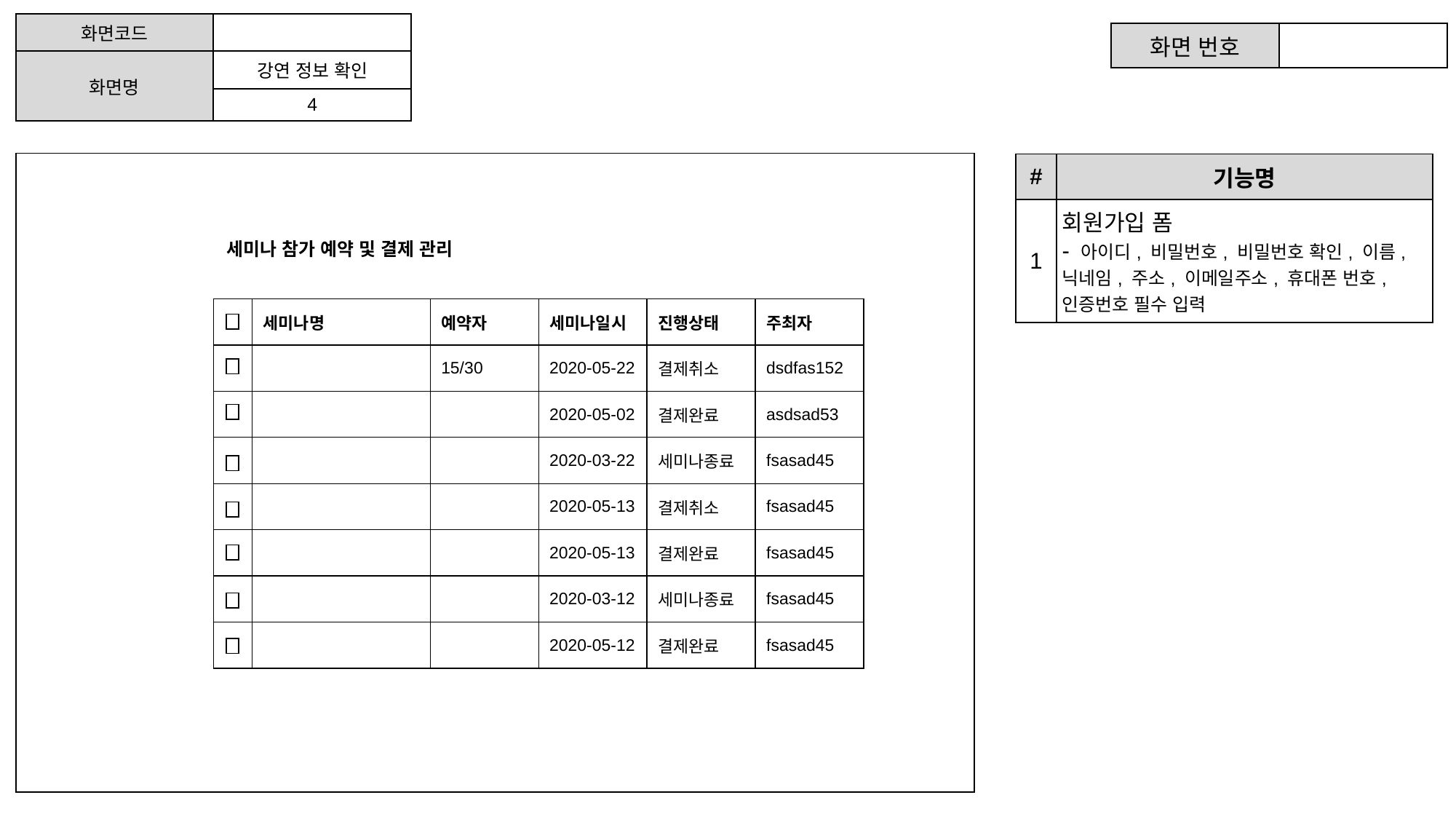

이름, 이메일, 주소, 휴대폰 번호, 닉네임, 아이디, 비밀번호
| 화면코드 |  |
| --- | --- |
| 화면명 | 강연 정보 확인 |
|  | 4 |
| 화면 번호 |  |
| --- | --- |
|  |
| --- |
| # | 기능명 |
| --- | --- |
| 1 | 회원가입 폼 - 아이디, 비밀번호, 비밀번호 확인, 이름, 닉네임, 주소, 이메일주소, 휴대폰 번호, 인증번호 필수 입력 |
세미나 참가 예약 및 결제 관리
|  | 세미나명 | 예약자 | 세미나일시 | 진행상태 | 주최자 |
| --- | --- | --- | --- | --- | --- |
|  |  | 15/30 | 2020-05-22 | 결제취소 | dsdfas152 |
|  |  |  | 2020-05-02 | 결제완료 | asdsad53 |
|  |  |  | 2020-03-22 | 세미나종료 | fsasad45 |
|  |  |  | 2020-05-13 | 결제취소 | fsasad45 |
|  |  |  | 2020-05-13 | 결제완료 | fsasad45 |
|  |  |  | 2020-03-12 | 세미나종료 | fsasad45 |
|  |  |  | 2020-05-12 | 결제완료 | fsasad45 |